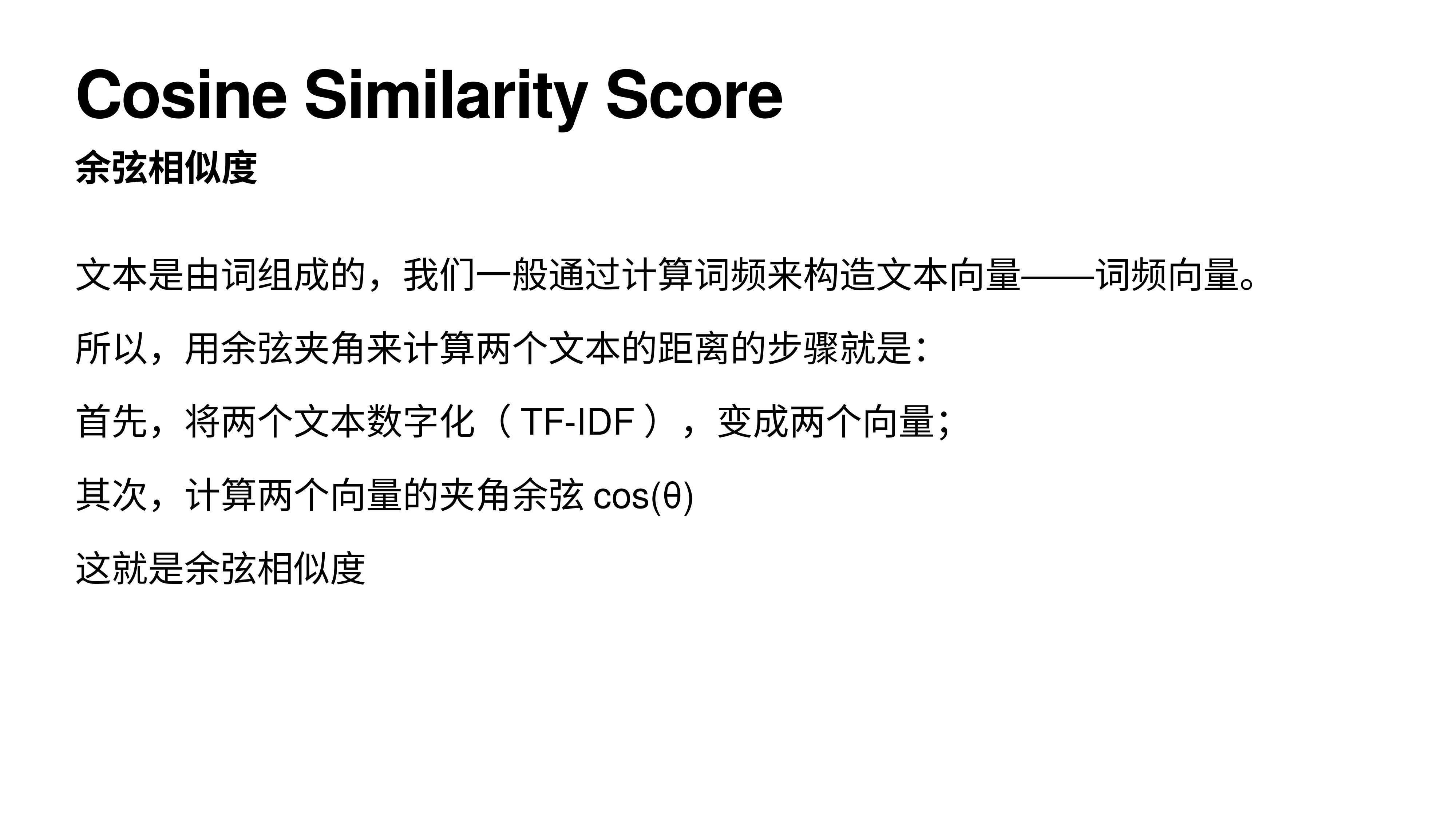

# Cosine Similarity Score
余弦相似度
文本是由词组成的，我们一般通过计算词频来构造文本向量——词频向量。
所以，用余弦夹角来计算两个文本的距离的步骤就是：
首先，将两个文本数字化（TF-IDF），变成两个向量；
其次，计算两个向量的夹角余弦cos(θ)
这就是余弦相似度